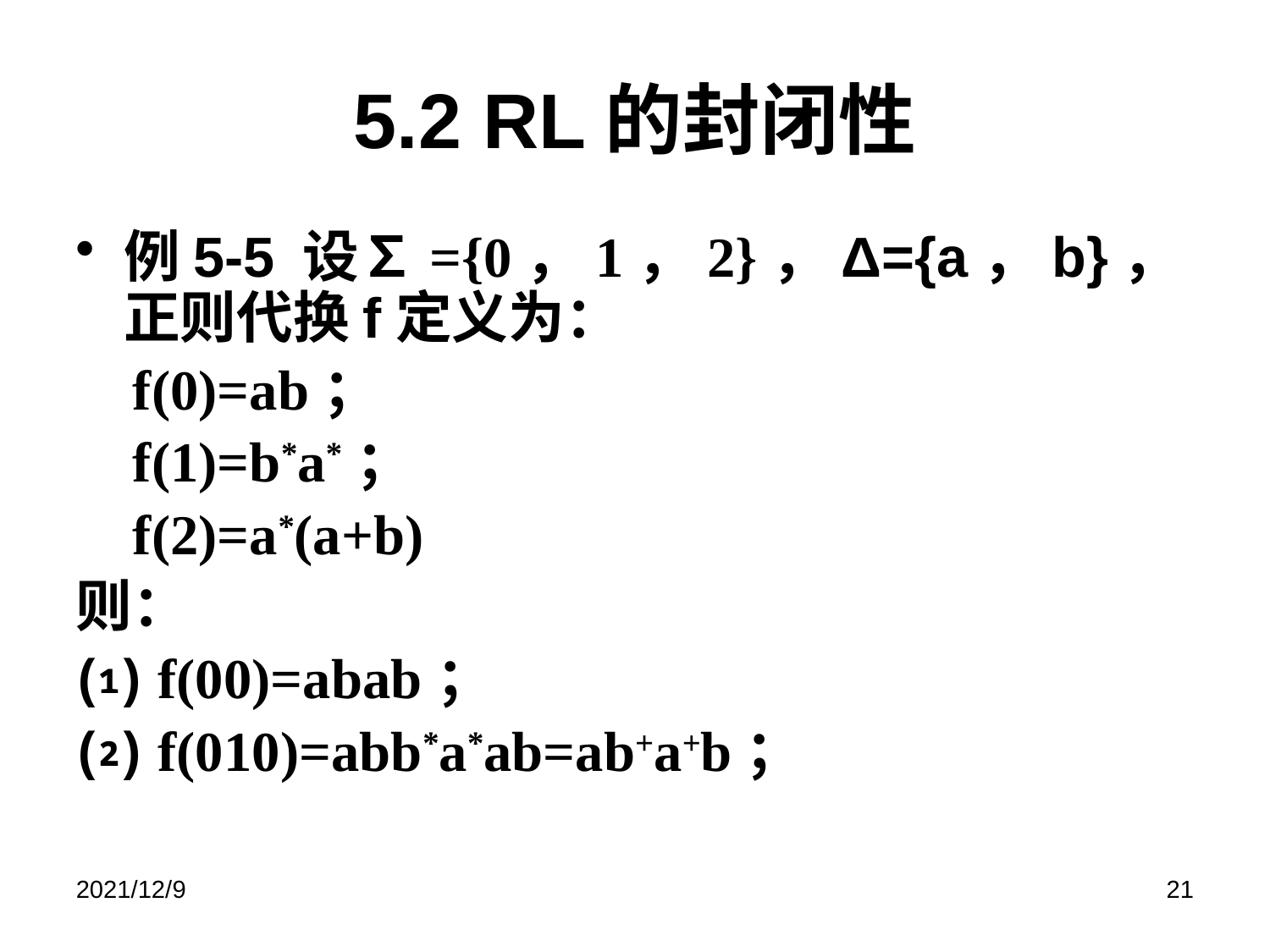

# 5.2 RL的封闭性
例5-5 设∑={0，1，2}，Δ={a，b}，正则代换f定义为：
    f(0)=ab；
    f(1)=b*a*；
    f(2)=a*(a+b)
则：
⑴ f(00)=abab；
⑵ f(010)=abb*a*ab=ab+a+b；
2021/12/9
21